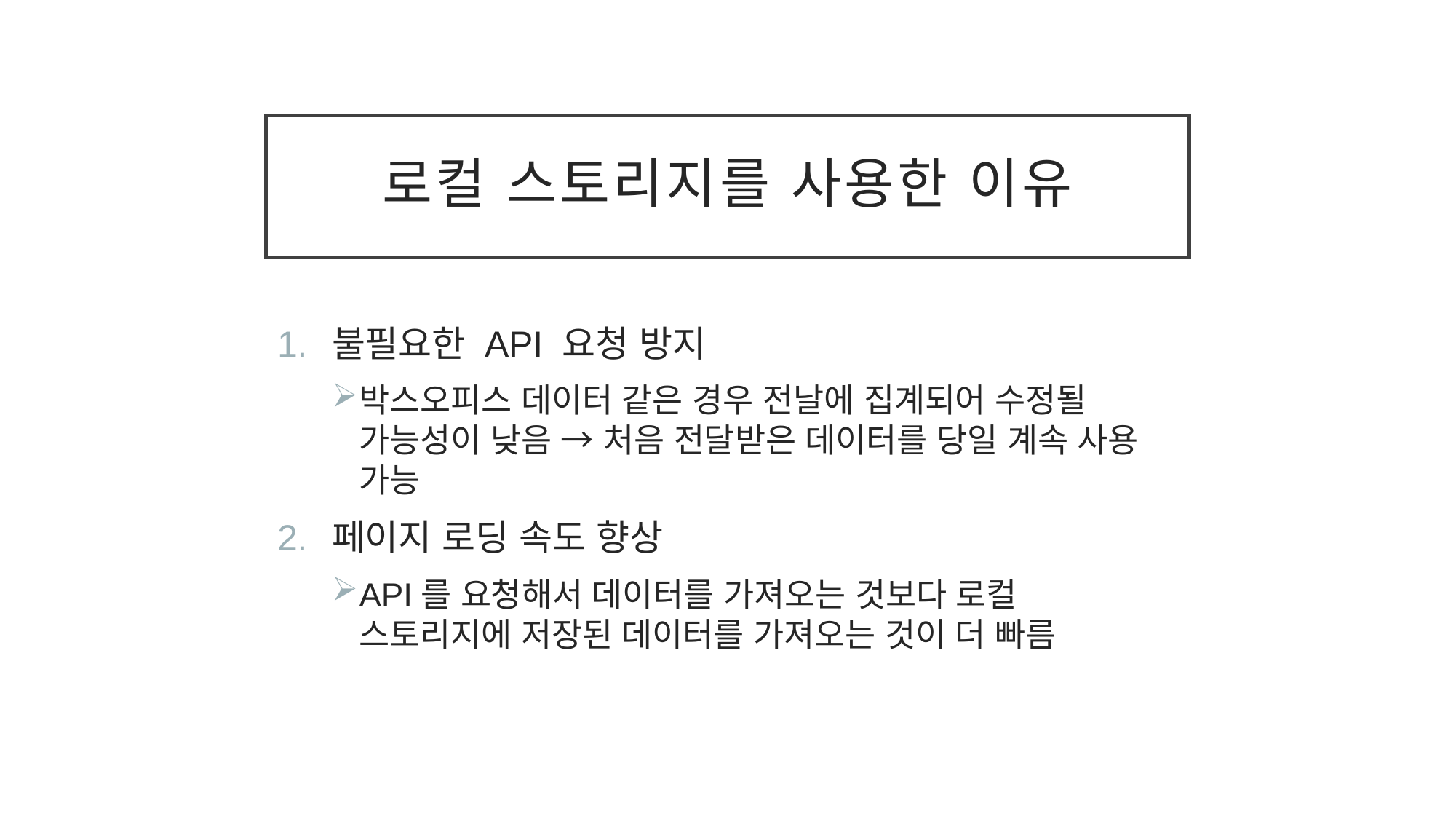

# 로컬 스토리지를 사용한 이유
불필요한 API 요청 방지
박스오피스 데이터 같은 경우 전날에 집계되어 수정될 가능성이 낮음 → 처음 전달받은 데이터를 당일 계속 사용 가능
페이지 로딩 속도 향상
API를 요청해서 데이터를 가져오는 것보다 로컬 스토리지에 저장된 데이터를 가져오는 것이 더 빠름